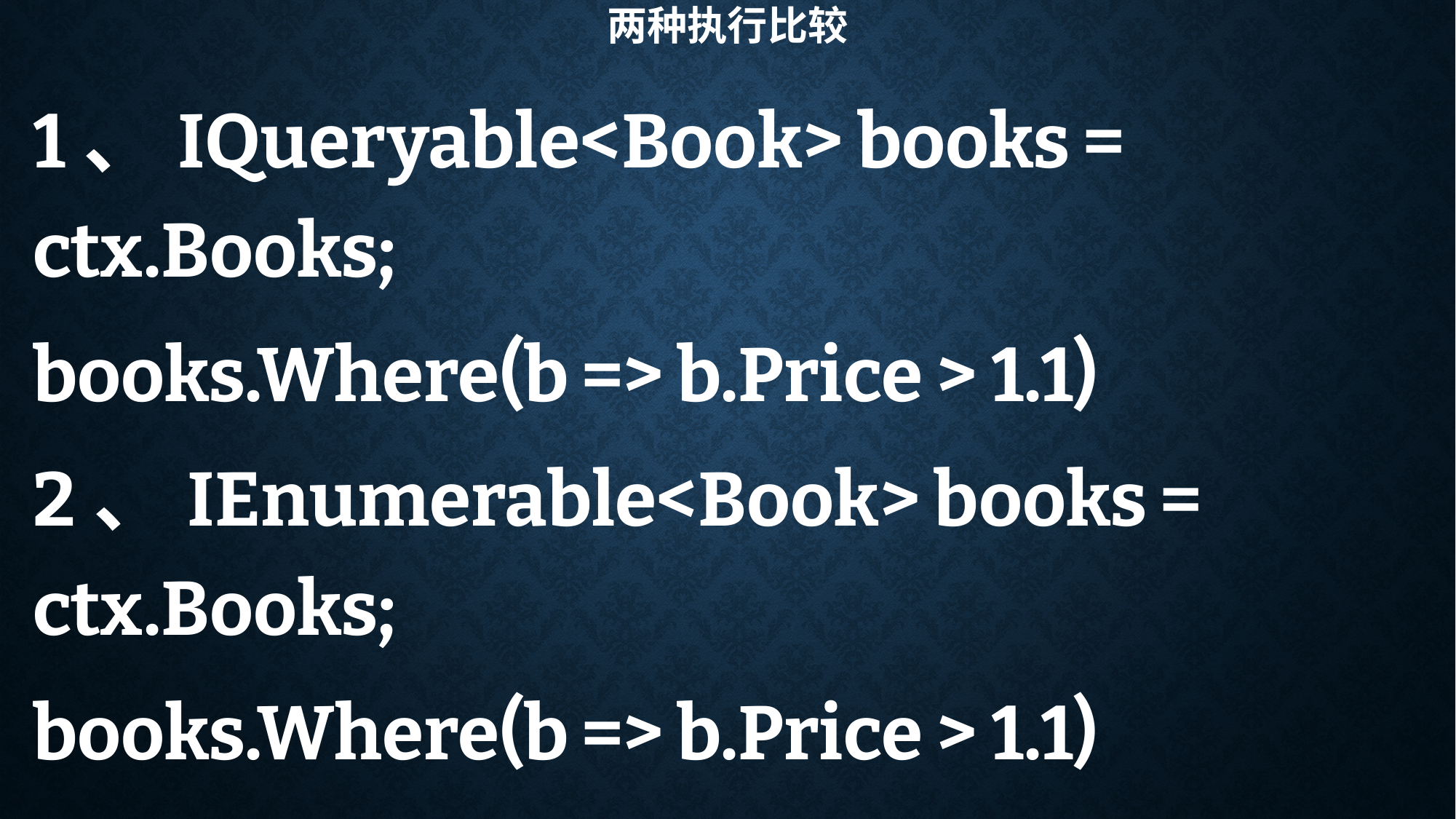

# 两种执行比较
1、IQueryable<Book> books = ctx.Books;
books.Where(b => b.Price > 1.1)
2、IEnumerable<Book> books = ctx.Books;
books.Where(b => b.Price > 1.1)